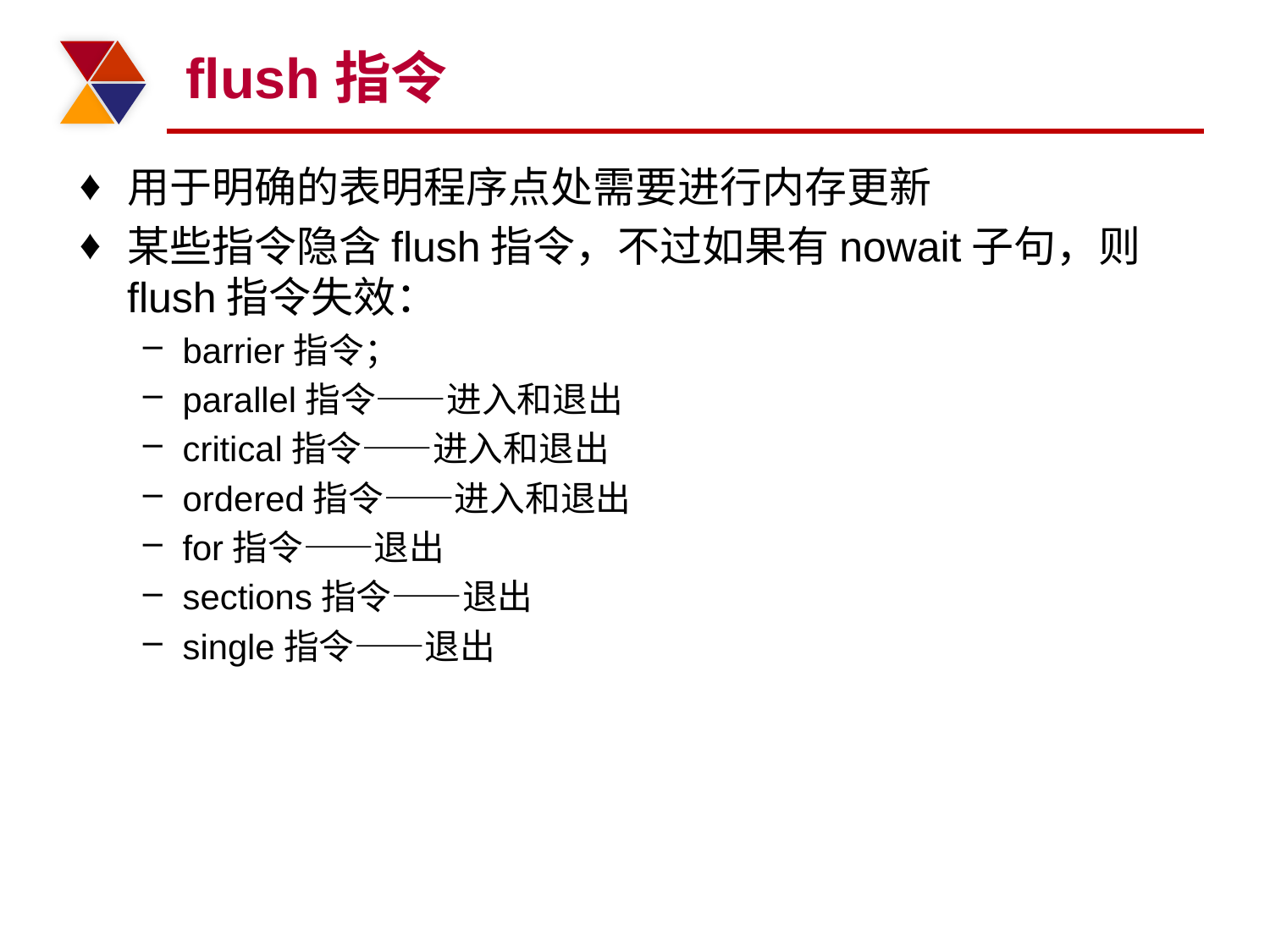

# flush指令
用于明确的表明程序点处需要进行内存更新
某些指令隐含flush指令，不过如果有nowait子句，则flush指令失效：
barrier指令；
parallel指令——进入和退出
critical指令——进入和退出
ordered指令——进入和退出
for指令——退出
sections指令——退出
single指令——退出